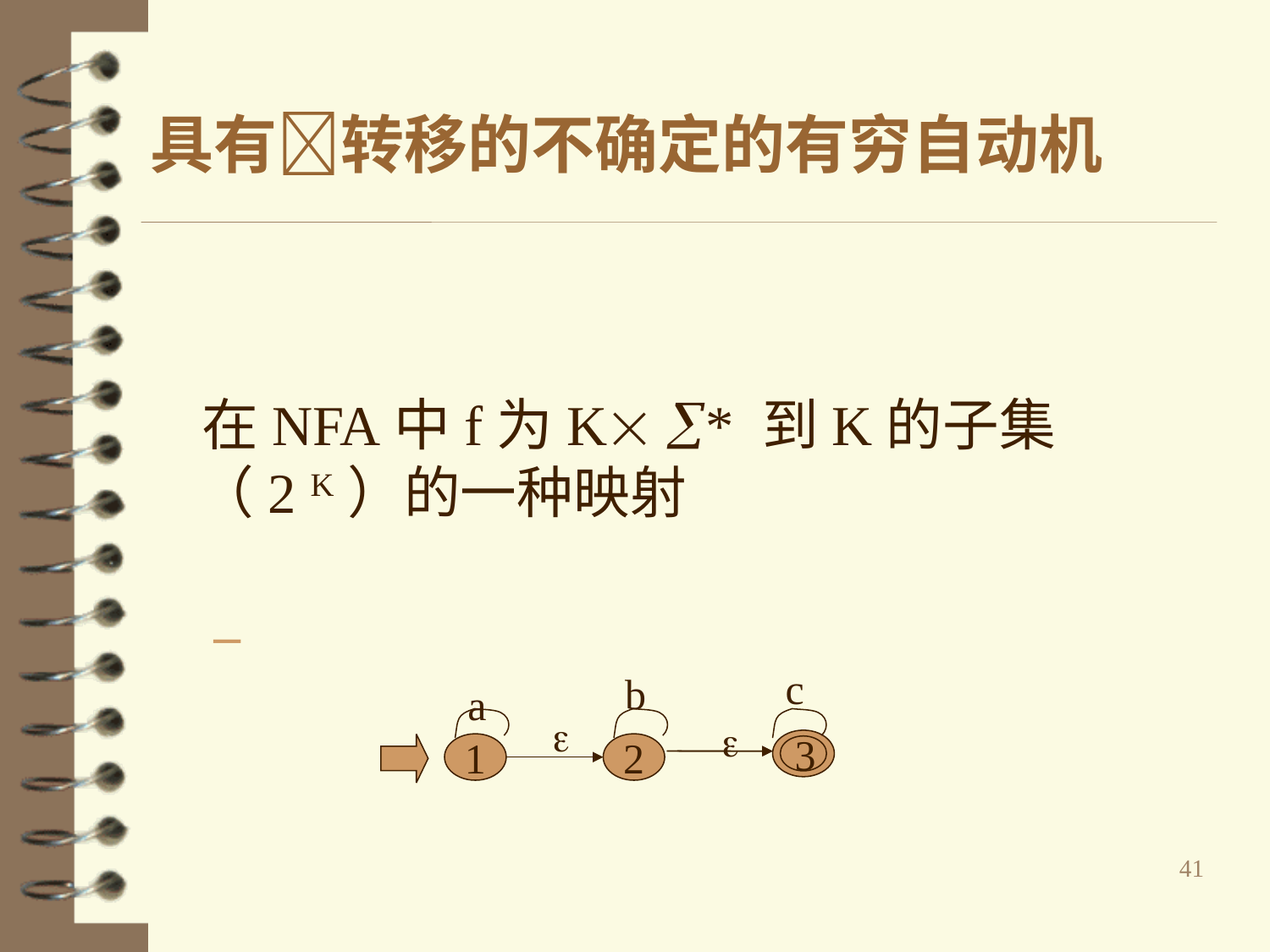

# 具有ε转移的不确定的有穷自动机

   在NFA中f为K× ∑* 到K的子集（2 K）的一种映射

c
b
a
ε

ε

3

1
2

41